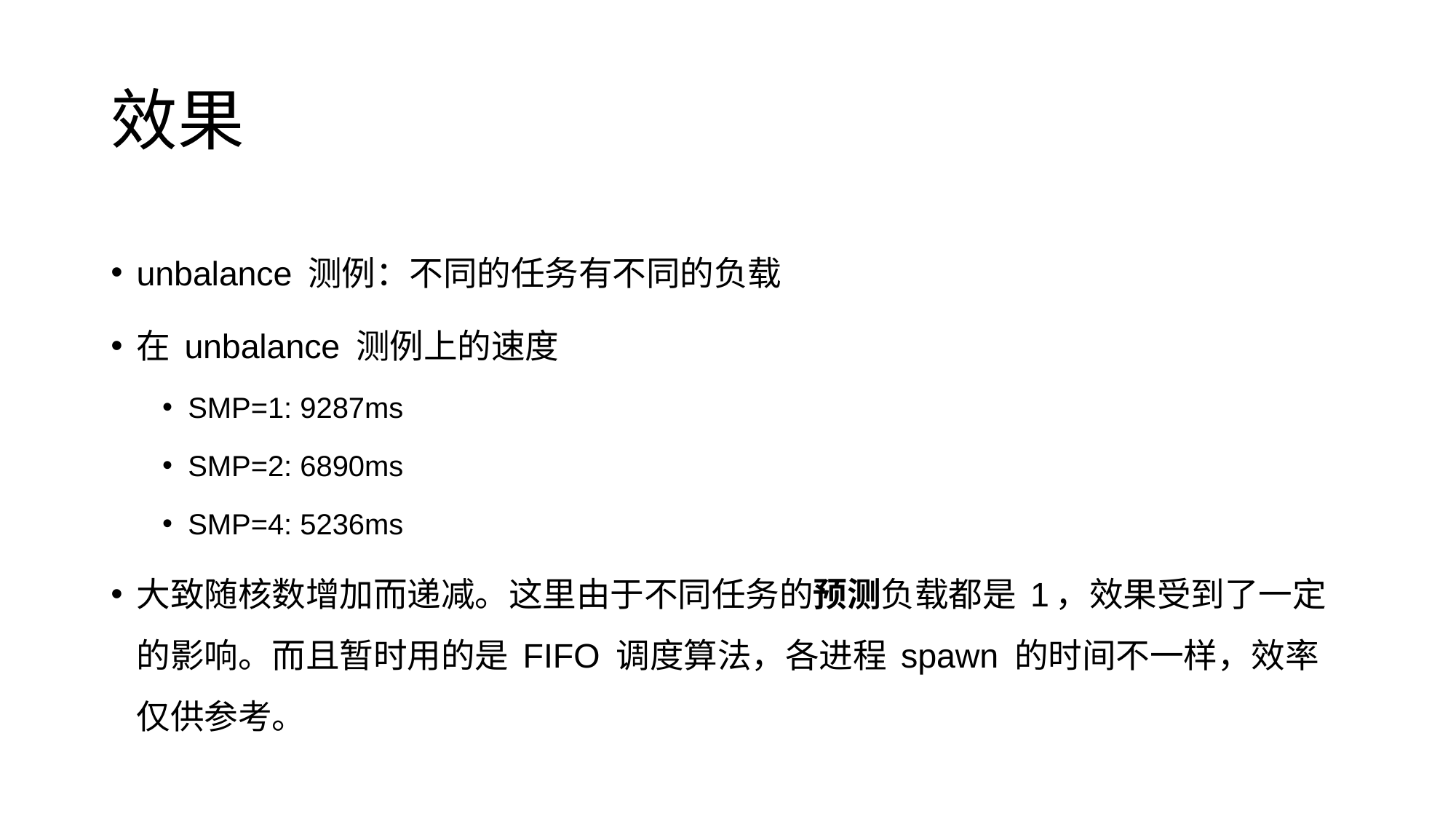

# 效果
unbalance 测例：不同的任务有不同的负载
在 unbalance 测例上的速度
SMP=1: 9287ms
SMP=2: 6890ms
SMP=4: 5236ms
大致随核数增加而递减。这里由于不同任务的预测负载都是 1，效果受到了一定的影响。而且暂时用的是 FIFO 调度算法，各进程 spawn 的时间不一样，效率仅供参考。